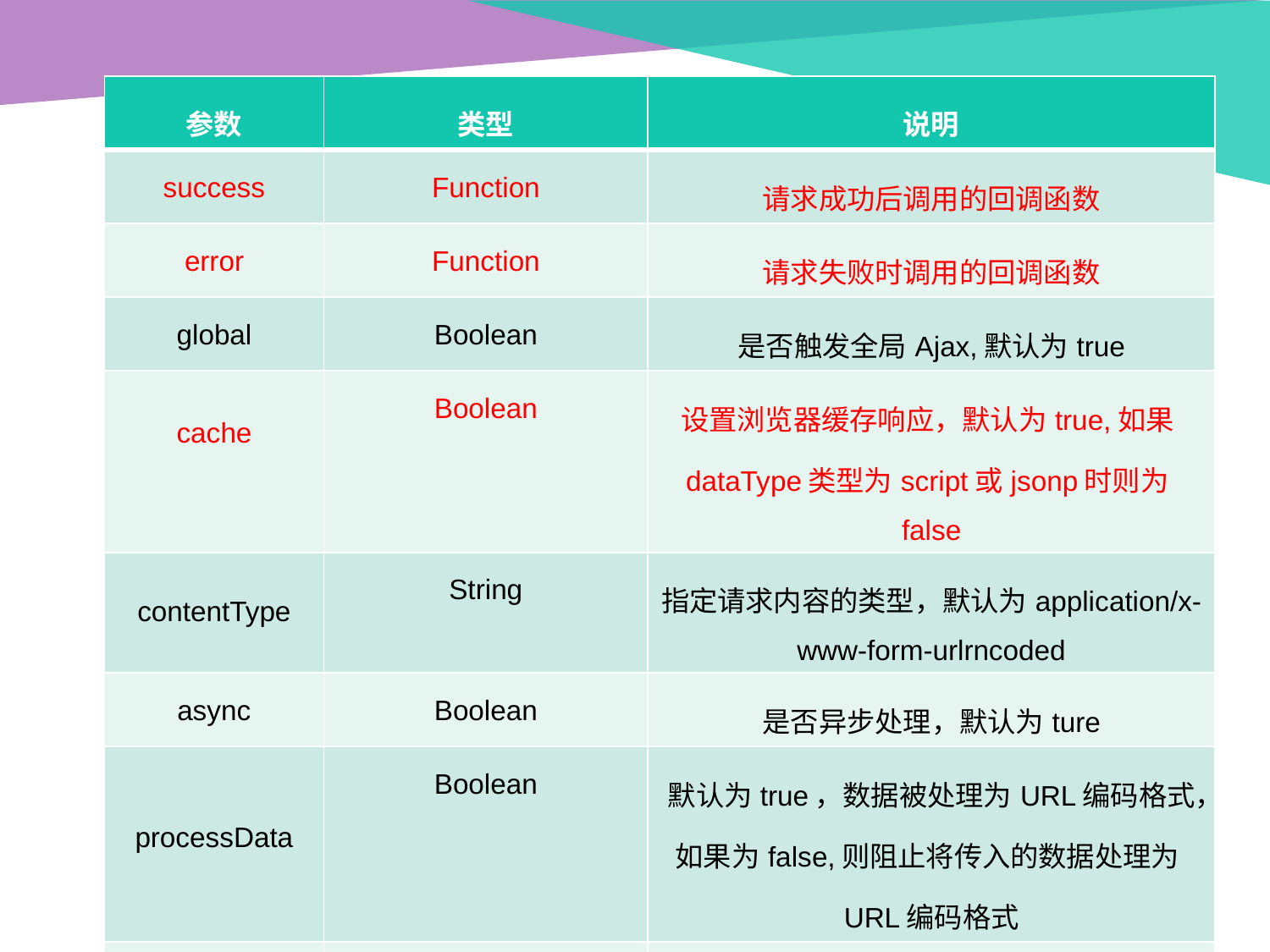

| 参数 | 类型 | 说明 |
| --- | --- | --- |
| success | Function | 请求成功后调用的回调函数 |
| error | Function | 请求失败时调用的回调函数 |
| global | Boolean | 是否触发全局Ajax,默认为true |
| cache | Boolean | 设置浏览器缓存响应，默认为true,如果dataType类型为script或jsonp时则为false |
| contentType | String | 指定请求内容的类型，默认为application/x-www-form-urlrncoded |
| async | Boolean | 是否异步处理，默认为ture |
| processData | Boolean | 默认为true，数据被处理为URL编码格式，如果为false,则阻止将传入的数据处理为URL编码格式 |
| jsonp | Sring | 指定一个参训参数名称来覆盖默认的jsonp回调参数名callback |